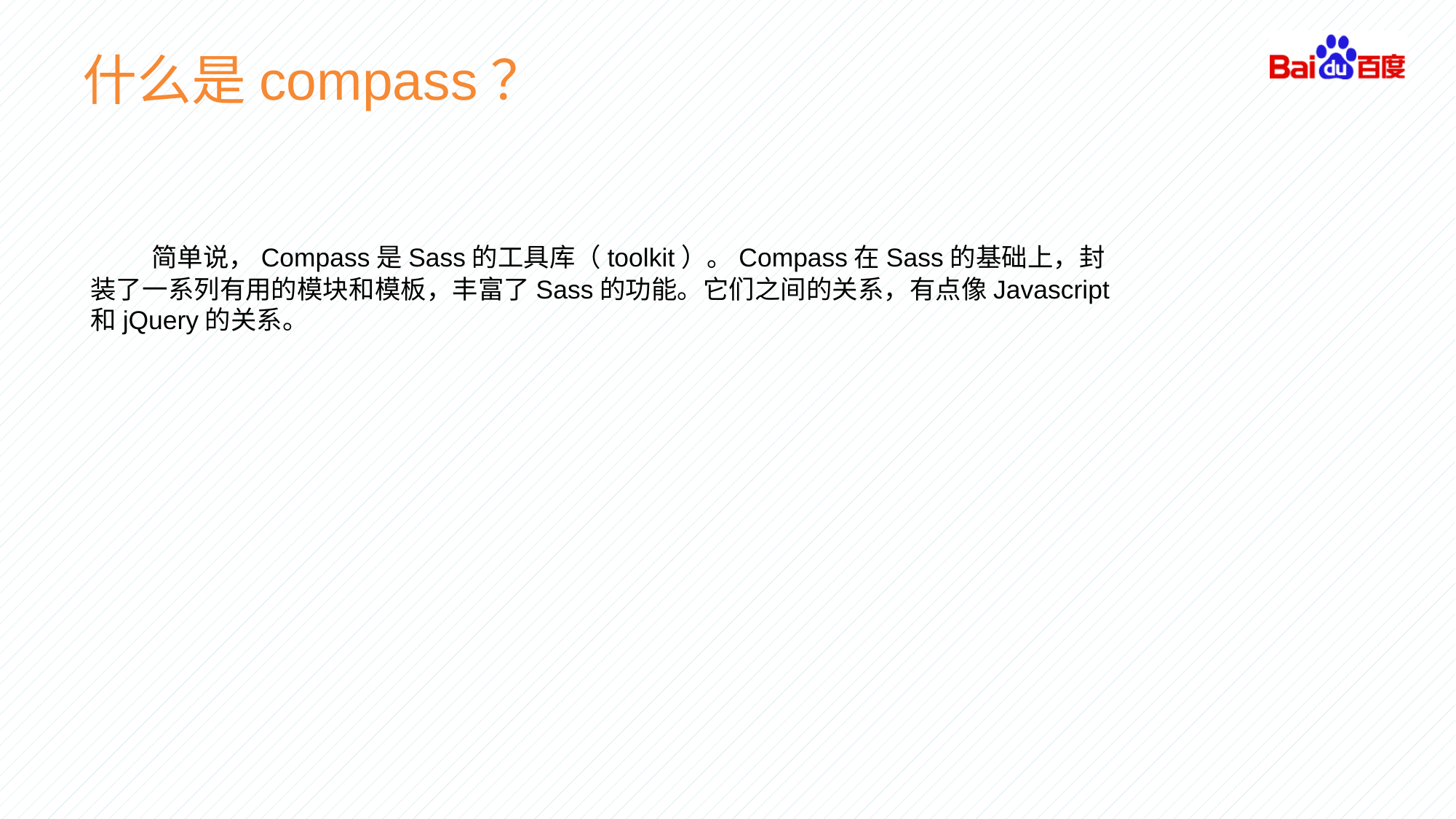

什么是compass？
　　简单说，Compass是Sass的工具库（toolkit）。Compass在Sass的基础上，封装了一系列有用的模块和模板，丰富了Sass的功能。它们之间的关系，有点像Javascript和jQuery的关系。